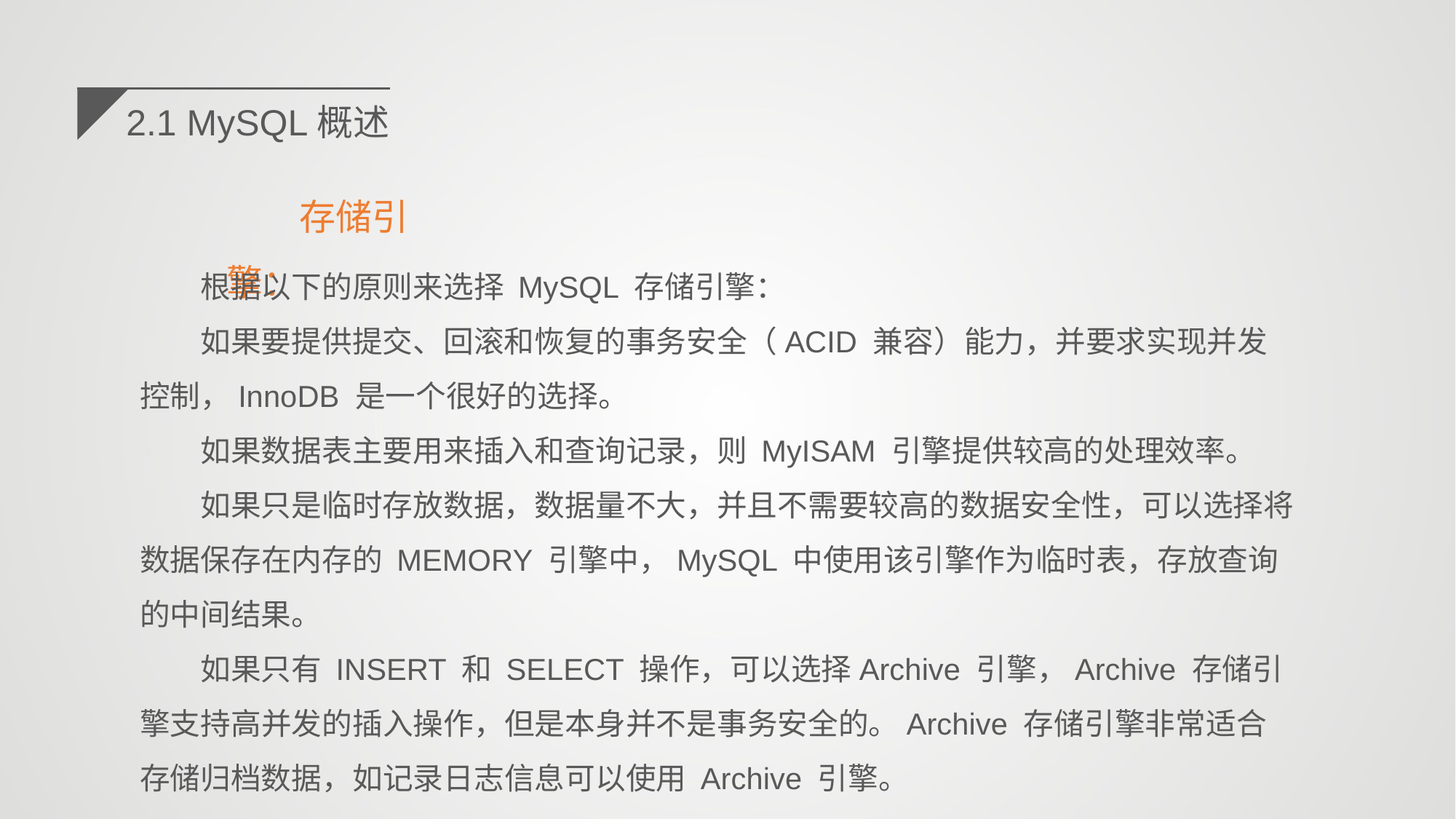

2.1 MySQL概述

存储引擎：
根据以下的原则来选择 MySQL 存储引擎：
如果要提供提交、回滚和恢复的事务安全（ACID 兼容）能力，并要求实现并发控制，InnoDB 是一个很好的选择。
如果数据表主要用来插入和查询记录，则 MyISAM 引擎提供较高的处理效率。
如果只是临时存放数据，数据量不大，并且不需要较高的数据安全性，可以选择将数据保存在内存的 MEMORY 引擎中，MySQL 中使用该引擎作为临时表，存放查询的中间结果。
如果只有 INSERT 和 SELECT 操作，可以选择Archive 引擎，Archive 存储引擎支持高并发的插入操作，但是本身并不是事务安全的。Archive 存储引擎非常适合存储归档数据，如记录日志信息可以使用 Archive 引擎。